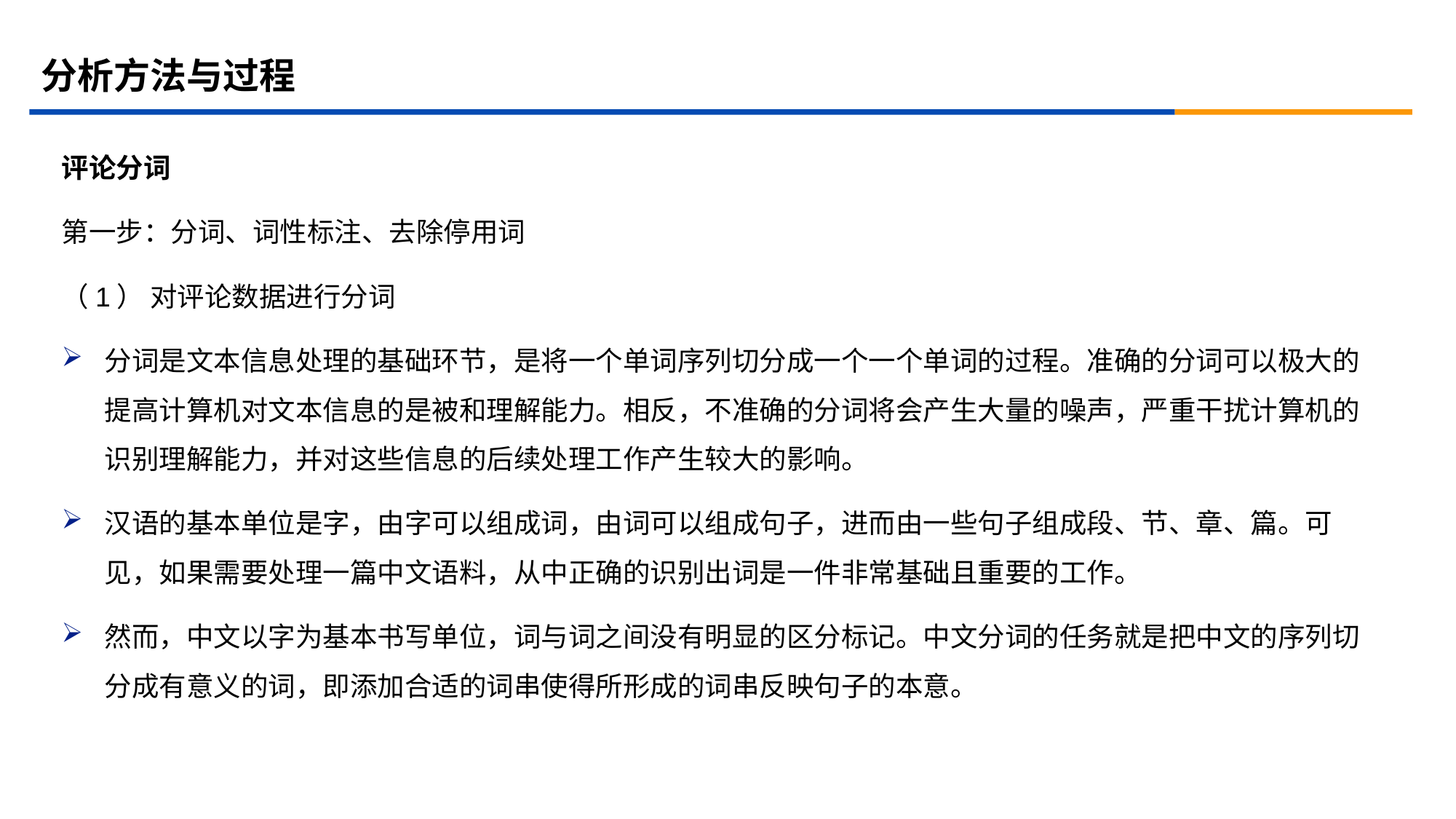

# 分析方法与过程
评论分词
第一步：分词、词性标注、去除停用词
（1） 对评论数据进行分词
分词是文本信息处理的基础环节，是将一个单词序列切分成一个一个单词的过程。准确的分词可以极大的提高计算机对文本信息的是被和理解能力。相反，不准确的分词将会产生大量的噪声，严重干扰计算机的识别理解能力，并对这些信息的后续处理工作产生较大的影响。
汉语的基本单位是字，由字可以组成词，由词可以组成句子，进而由一些句子组成段、节、章、篇。可见，如果需要处理一篇中文语料，从中正确的识别出词是一件非常基础且重要的工作。
然而，中文以字为基本书写单位，词与词之间没有明显的区分标记。中文分词的任务就是把中文的序列切分成有意义的词，即添加合适的词串使得所形成的词串反映句子的本意。